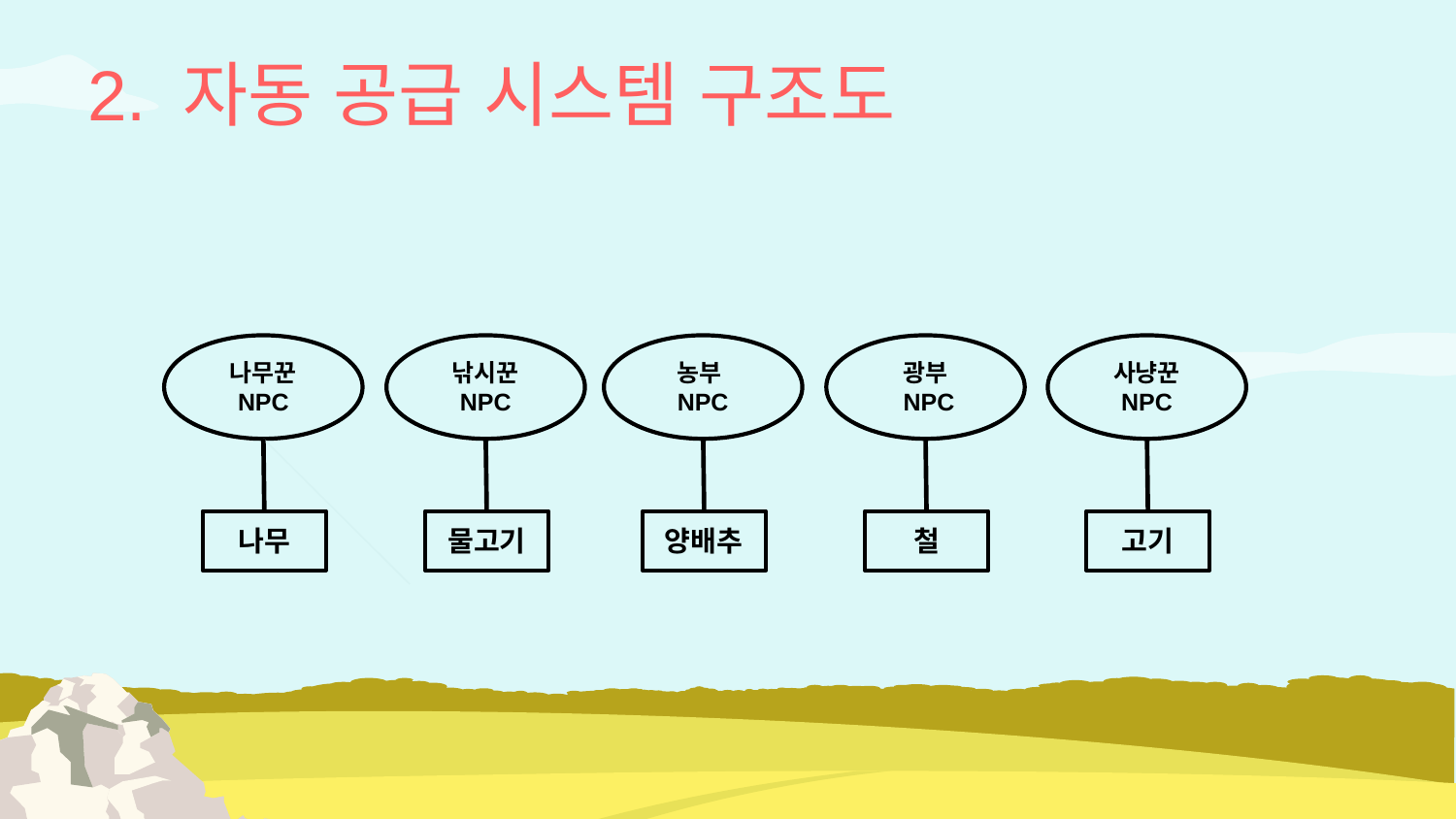

# 2. 자동 공급 시스템 구조도
나무꾼 NPC
낚시꾼 NPC
농부
NPC
광부
 NPC
사냥꾼 NPC
나무
물고기
양배추
철
고기